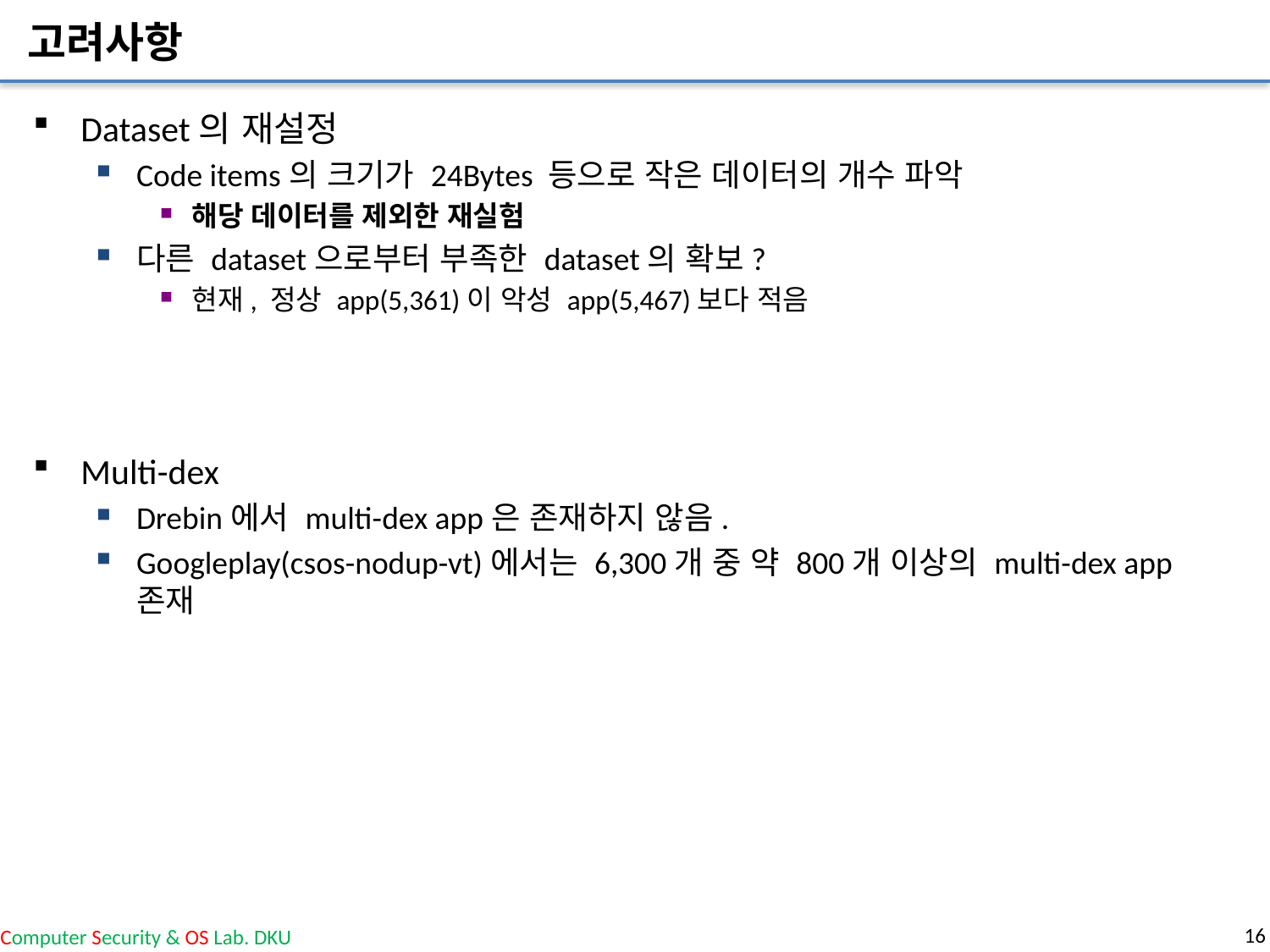

# 고려사항
Dataset의 재설정
Code items의 크기가 24Bytes 등으로 작은 데이터의 개수 파악
해당 데이터를 제외한 재실험
다른 dataset으로부터 부족한 dataset의 확보?
현재, 정상 app(5,361)이 악성 app(5,467)보다 적음

Multi-dex
Drebin에서 multi-dex app은 존재하지 않음.
Googleplay(csos-nodup-vt)에서는 6,300개 중 약 800개 이상의 multi-dex app 존재
16